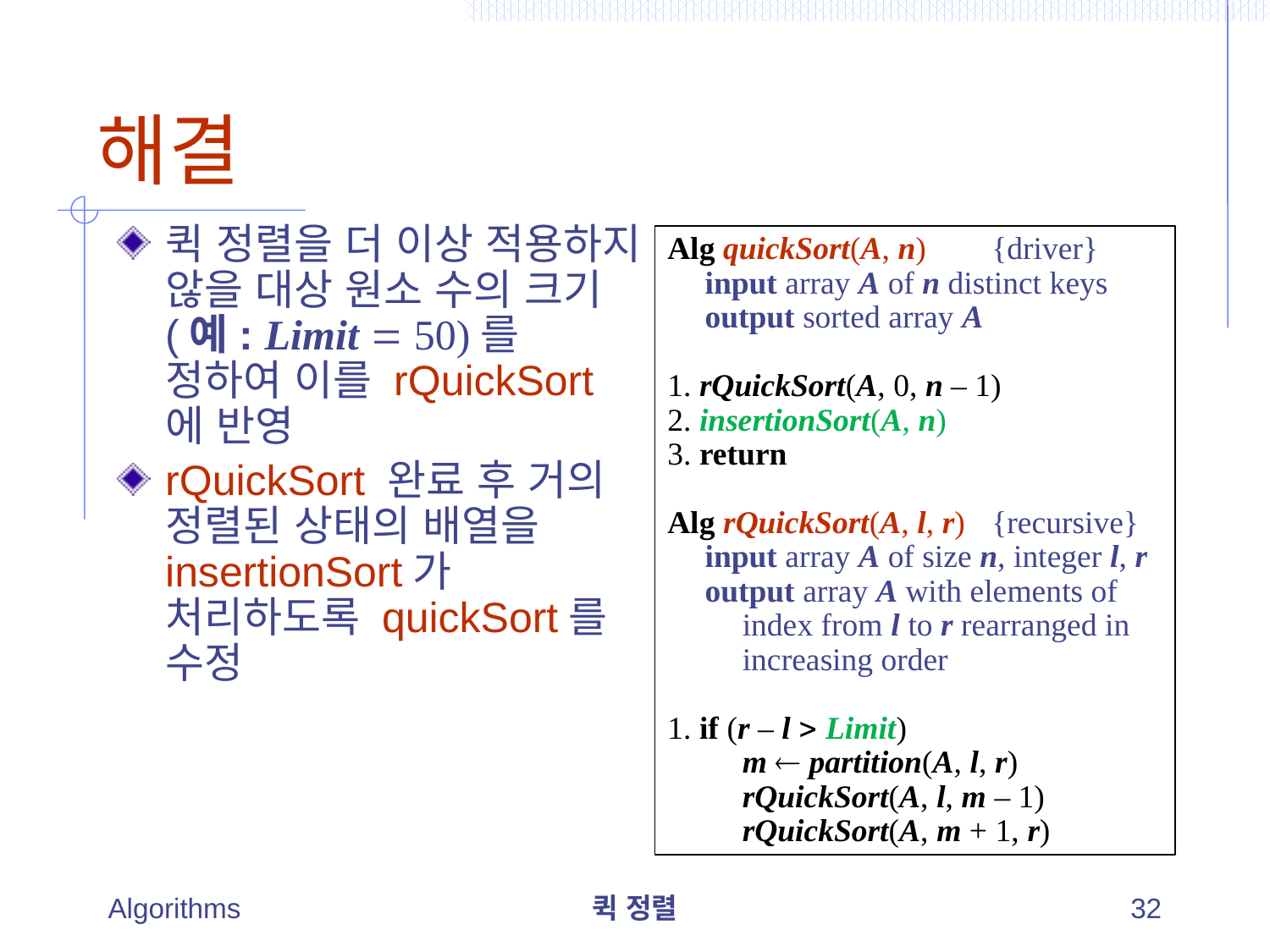

# 해결
퀵 정렬을 더 이상 적용하지 않을 대상 원소 수의 크기(예: Limit = 50)를 정하여 이를 rQuickSort에 반영
rQuickSort 완료 후 거의 정렬된 상태의 배열을 insertionSort가 처리하도록 quickSort를 수정
Alg quickSort(A, n)		{driver}
	input array A of n distinct keys
	output sorted array A

1. rQuickSort(A, 0, n – 1)
2. insertionSort(A, n)
3. return

Alg rQuickSort(A, l, r)	{recursive}
	input array A of size n, integer l, r
	output array A with elements of 		index from l to r rearranged in 		increasing order

1. if (r – l > Limit)
		m ← partition(A, l, r)
		rQuickSort(A, l, m – 1)
		rQuickSort(A, m + 1, r)
Algorithms
퀵 정렬
32